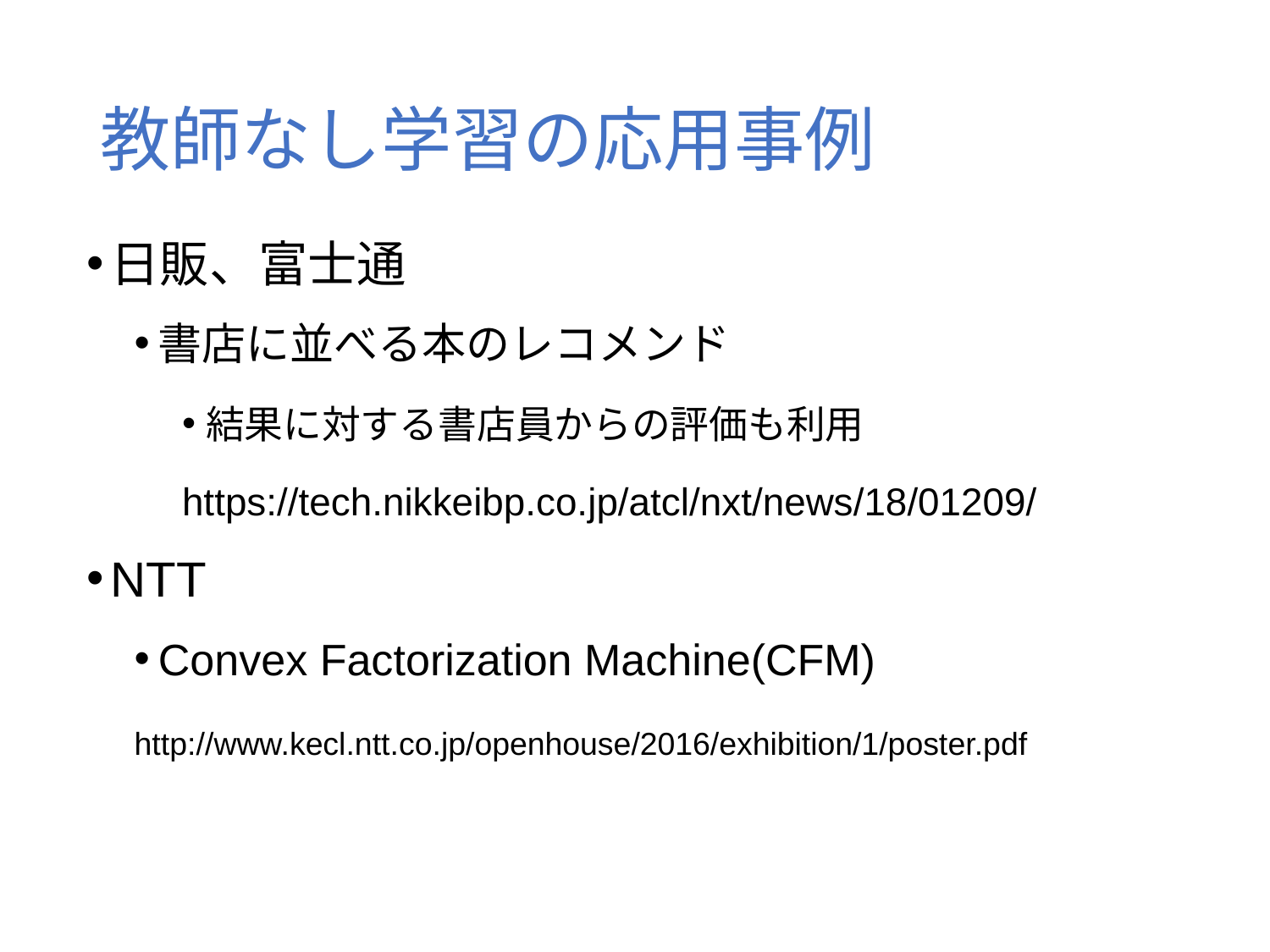

# 教師なし学習の応用事例
日販、富士通
書店に並べる本のレコメンド
結果に対する書店員からの評価も利用
https://tech.nikkeibp.co.jp/atcl/nxt/news/18/01209/
NTT
Convex Factorization Machine(CFM)
http://www.kecl.ntt.co.jp/openhouse/2016/exhibition/1/poster.pdf